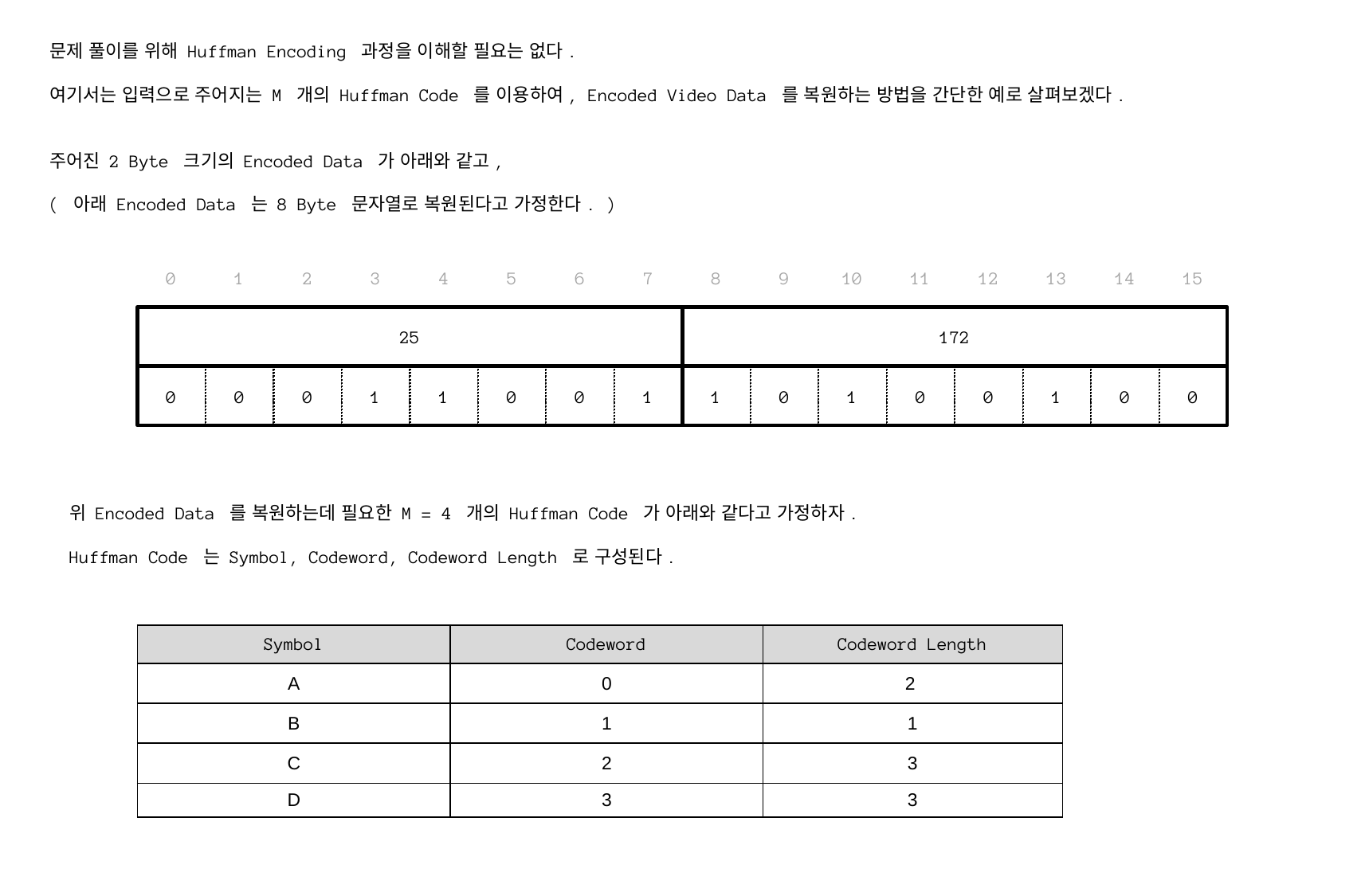

문제 풀이를 위해 Huffman Encoding 과정을 이해할 필요는 없다.

여기서는 입력으로 주어지는 M 개의 Huffman Code 를 이용하여, Encoded Video Data 를 복원하는 방법을 간단한 예로 살펴보겠다.

주어진 2 Byte 크기의 Encoded Data 가 아래와 같고,

( 아래 Encoded Data 는 8 Byte 문자열로 복원된다고 가정한다. )
0
1
2
3
4
5
6
7
8
9
10
11
12
13
14
15
25
172

0

0
0
1
1
0
0
1
1
0
1
0
0
1
0
0
위 Encoded Data 를 복원하는데 필요한 M = 4 개의 Huffman Code 가 아래와 같다고 가정하자.

Huffman Code 는 Symbol, Codeword, Codeword Length 로 구성된다.
| Symbol | Codeword | Codeword Length |
| --- | --- | --- |
| A | 0 | 2 |
| B | 1 | 1 |
| C | 2 | 3 |
| D | 3 | 3 |